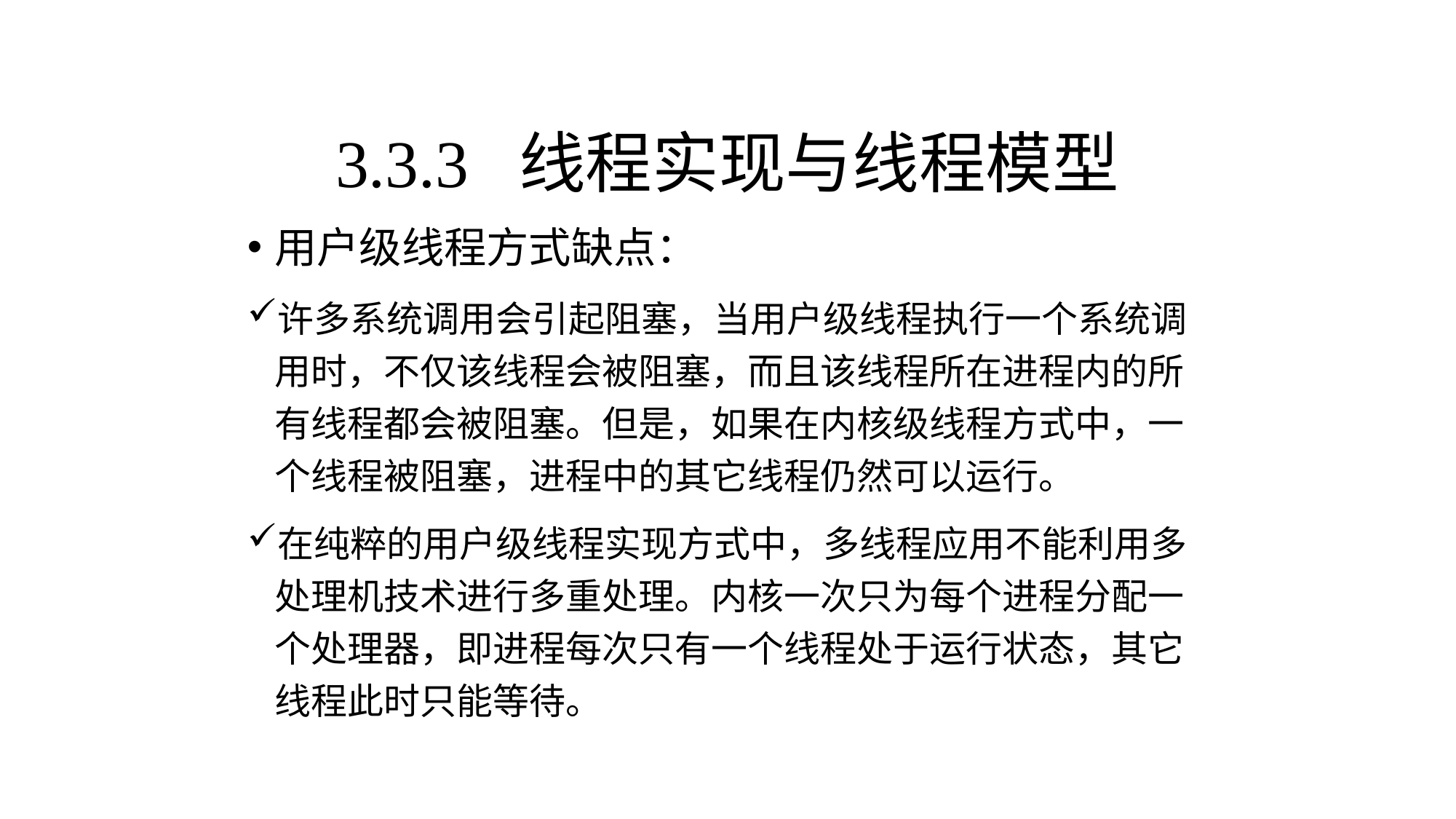

3.3.3  线程实现与线程模型
用户级线程方式缺点：
许多系统调用会引起阻塞，当用户级线程执行一个系统调用时，不仅该线程会被阻塞，而且该线程所在进程内的所有线程都会被阻塞。但是，如果在内核级线程方式中，一个线程被阻塞，进程中的其它线程仍然可以运行。
在纯粹的用户级线程实现方式中，多线程应用不能利用多处理机技术进行多重处理。内核一次只为每个进程分配一个处理器，即进程每次只有一个线程处于运行状态，其它线程此时只能等待。
13